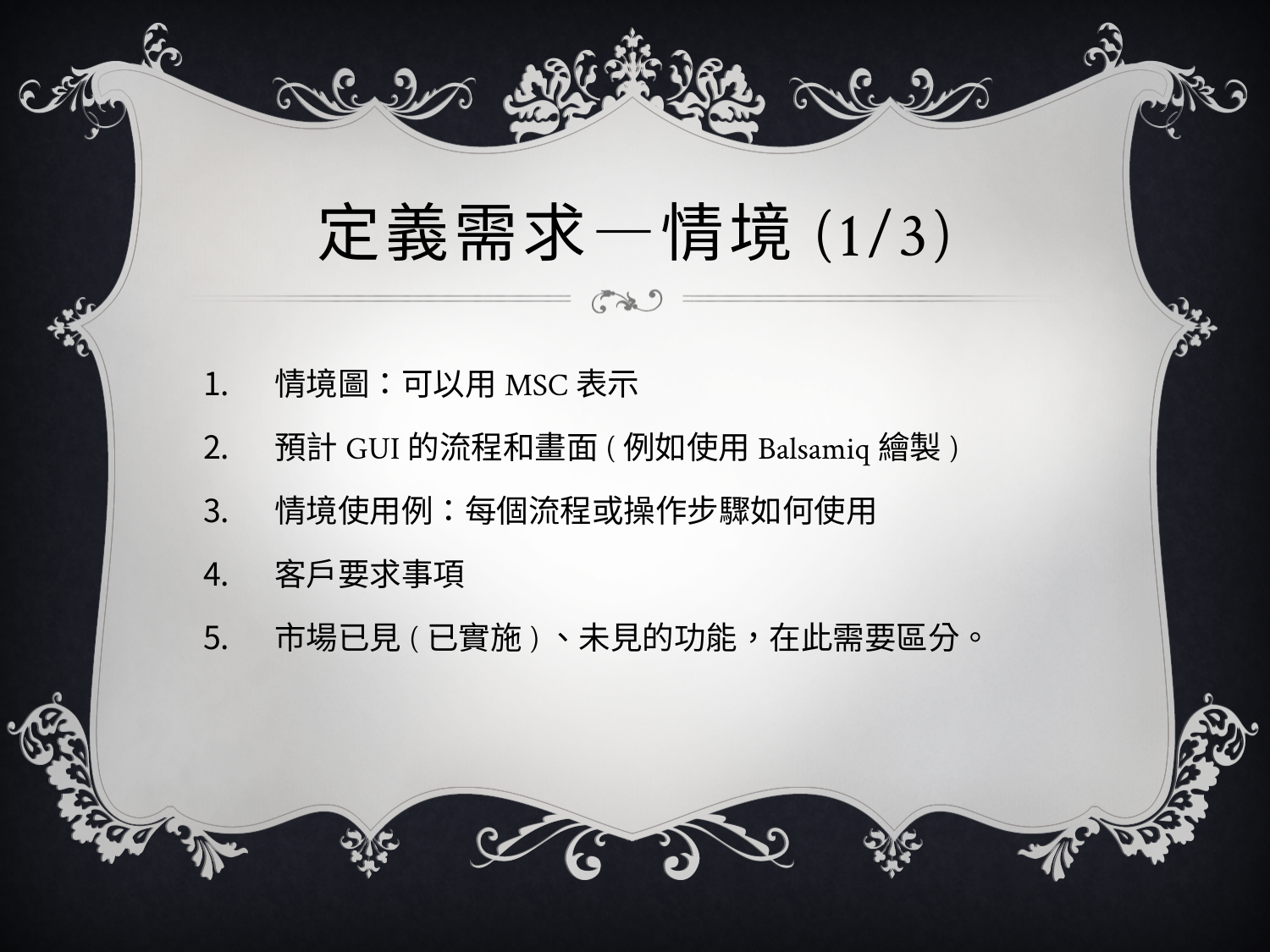

# 定義需求—情境(1/3)
情境圖：可以用MSC表示
預計GUI的流程和畫面(例如使用Balsamiq繪製)
情境使用例：每個流程或操作步驟如何使用
客戶要求事項
市場已見(已實施)、未見的功能，在此需要區分。